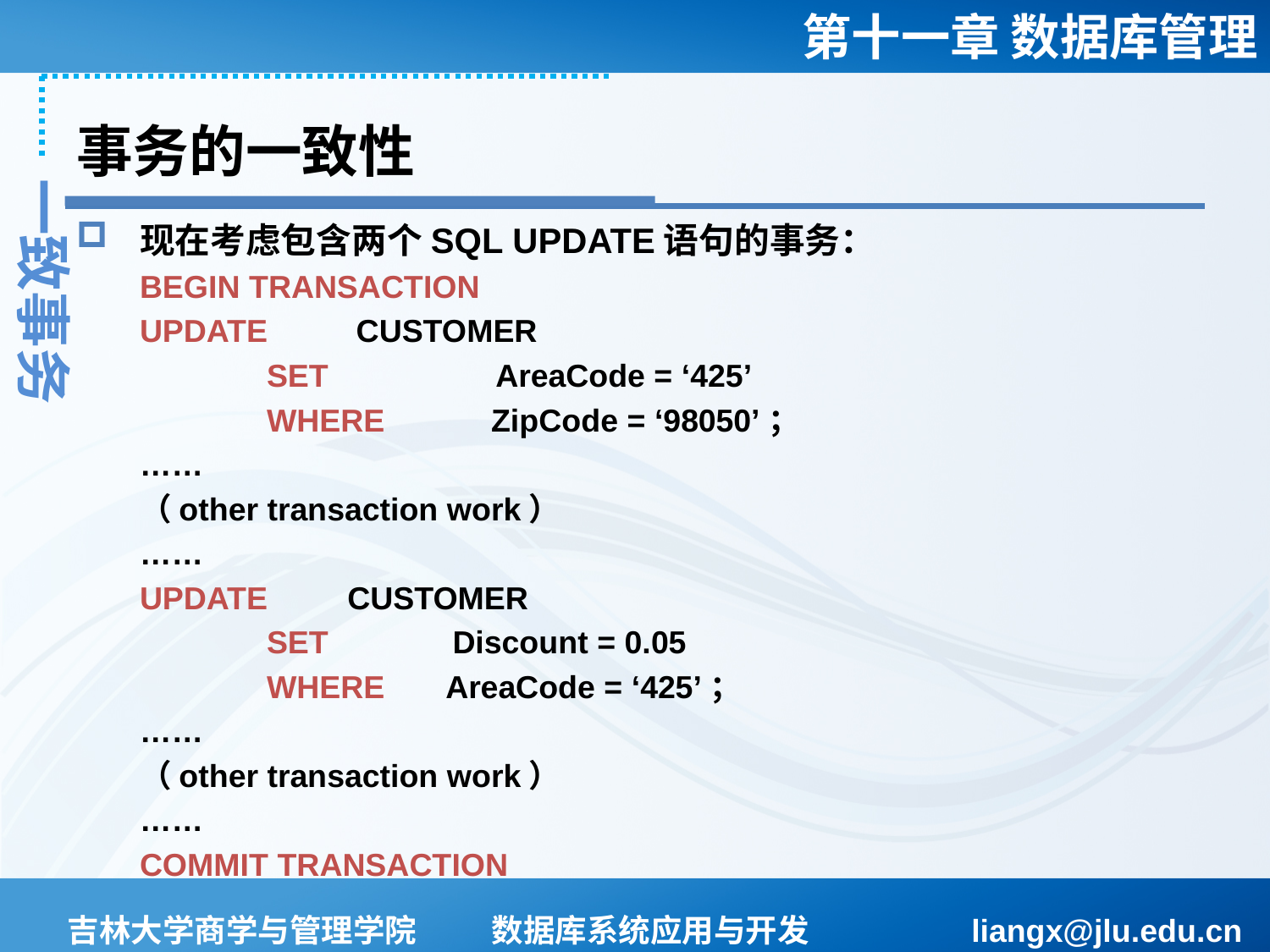

# 事务的一致性
一致事务
现在考虑包含两个SQL UPDATE语句的事务：
	BEGIN TRANSACTION
	UPDATE          CUSTOMER
		SET                   AreaCode = ‘425’
		WHERE            ZipCode = ‘98050’；
	……
	（other transaction work）
	……
	UPDATE         CUSTOMER
		SET              Discount = 0.05
		WHERE       AreaCode = ‘425’；
	……
	（other transaction work）
	……
	COMMIT TRANSACTION